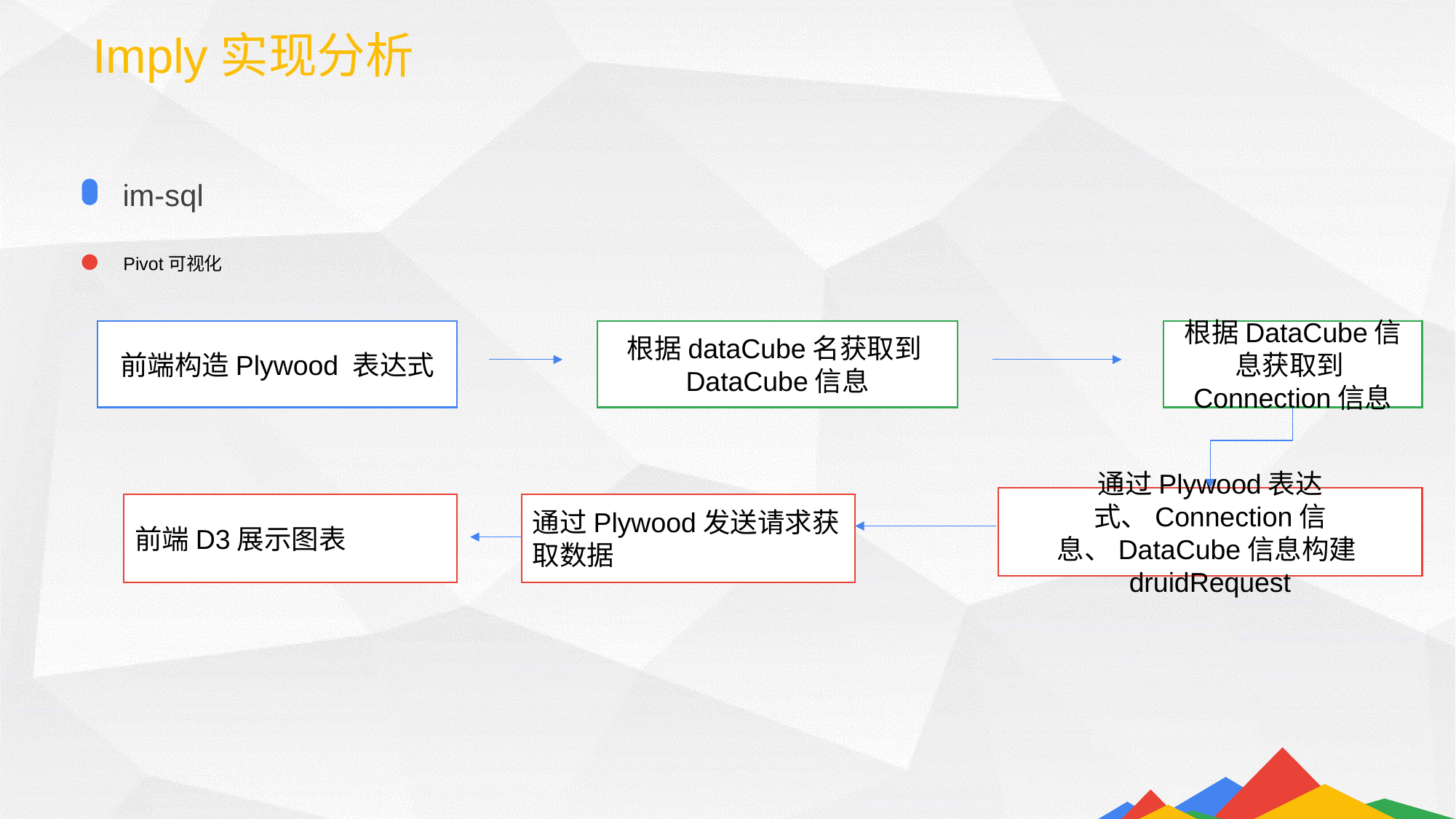

Imply实现分析
im-sql

Pivot可视化

前端构造Plywood 表达式
根据dataCube名获取到DataCube信息
根据DataCube信息获取到Connection信息
通过Plywood表达式、Connection信息、DataCube信息构建druidRequest
前端D3展示图表
通过Plywood发送请求获取数据